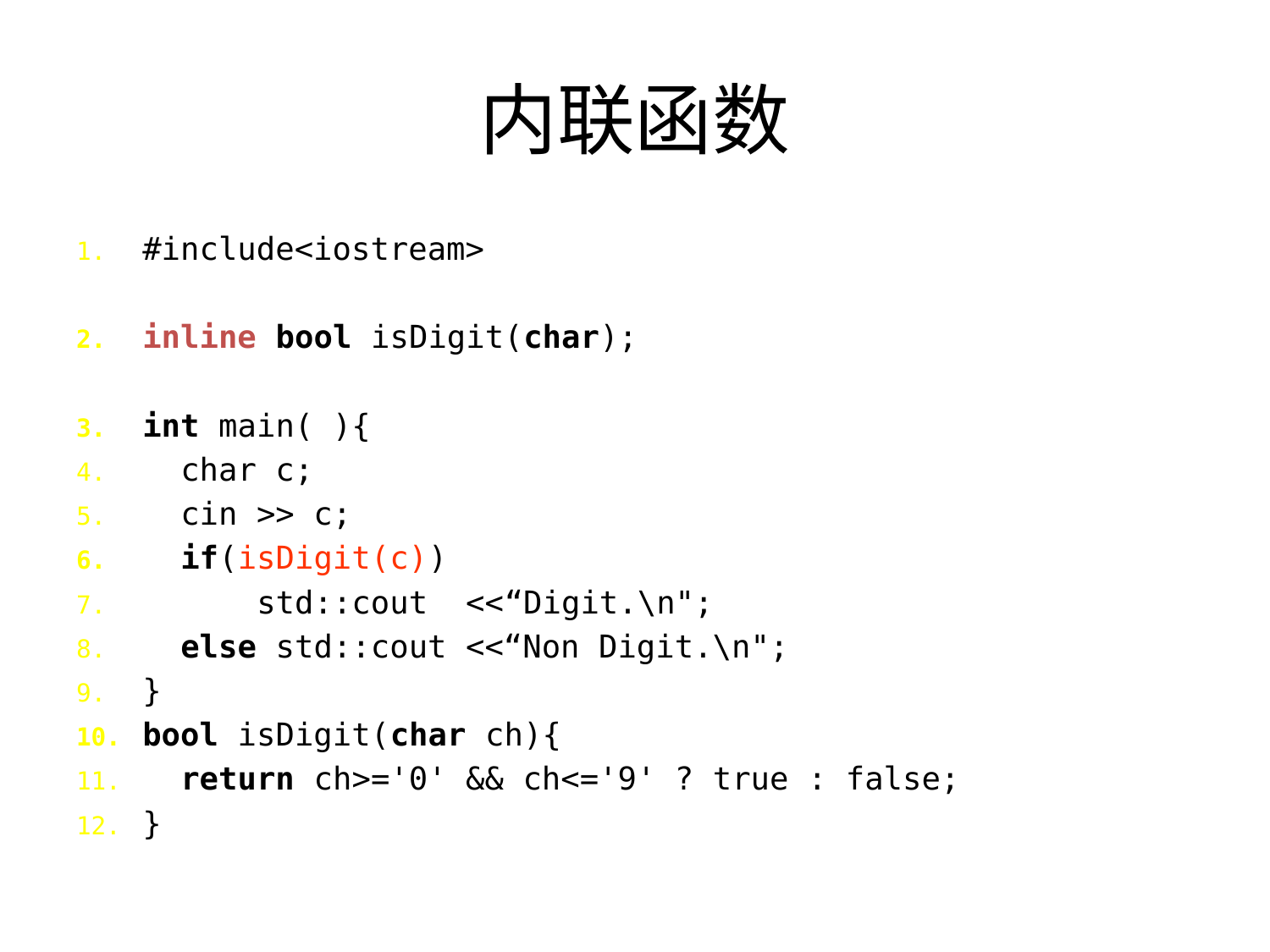

# 内联函数
#include<iostream>

inline bool isDigit(char);

int main( ){
  char c;
  cin >> c;
  if(isDigit(c))
      std::cout  <<“Digit.\n";
  else std::cout <<“Non Digit.\n";
}
bool isDigit(char ch){
  return ch>='0' && ch<='9' ? true : false;
}